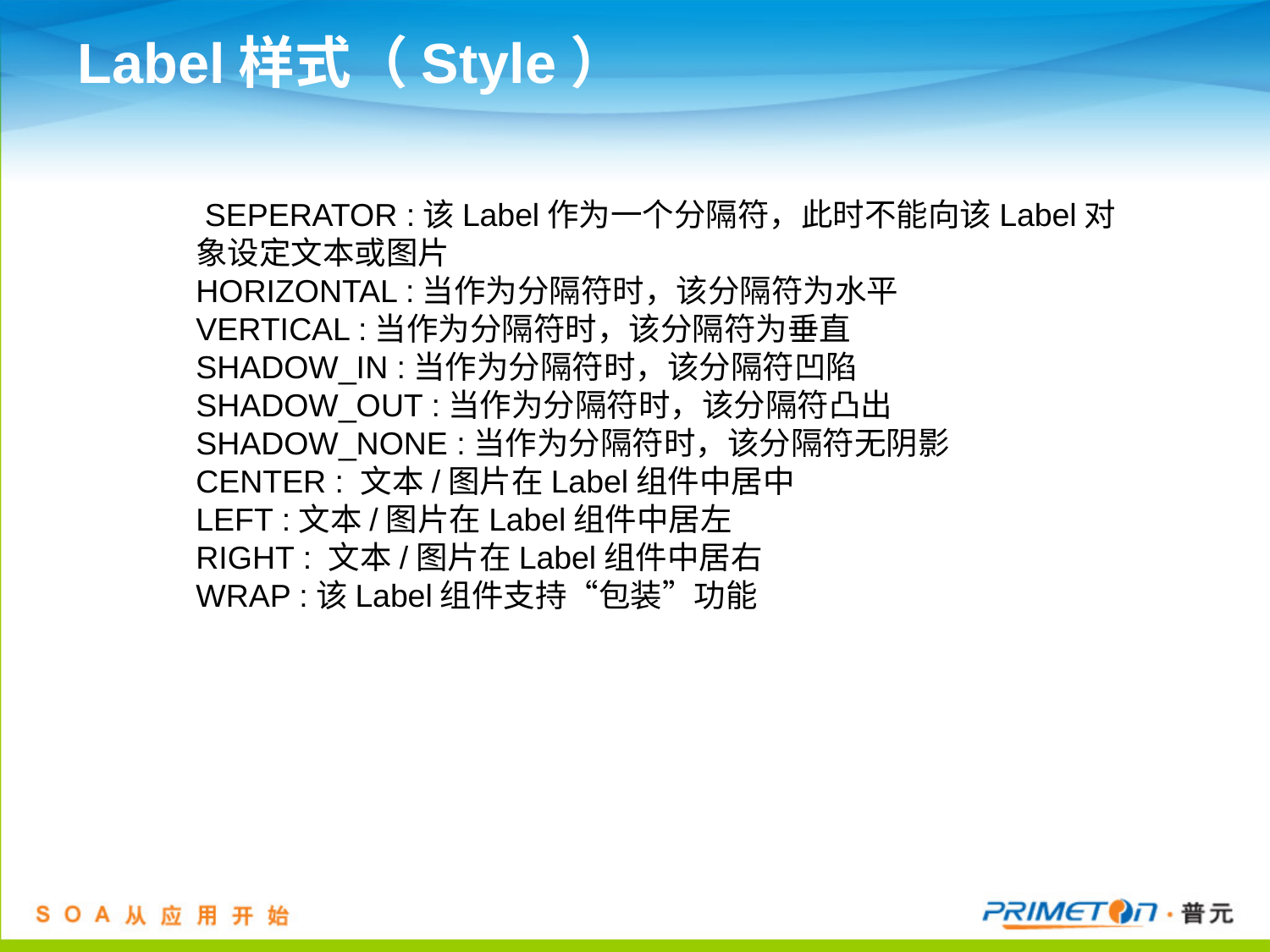

# Label样式（Style）
	 SEPERATOR :该Label作为一个分隔符，此时不能向该Label对象设定文本或图片
HORIZONTAL :当作为分隔符时，该分隔符为水平
VERTICAL :当作为分隔符时，该分隔符为垂直
SHADOW_IN :当作为分隔符时，该分隔符凹陷
SHADOW_OUT :当作为分隔符时，该分隔符凸出
SHADOW_NONE :当作为分隔符时，该分隔符无阴影
CENTER : 文本/图片在Label组件中居中
LEFT :文本/图片在Label组件中居左
RIGHT : 文本/图片在Label组件中居右
WRAP :该Label组件支持“包装”功能